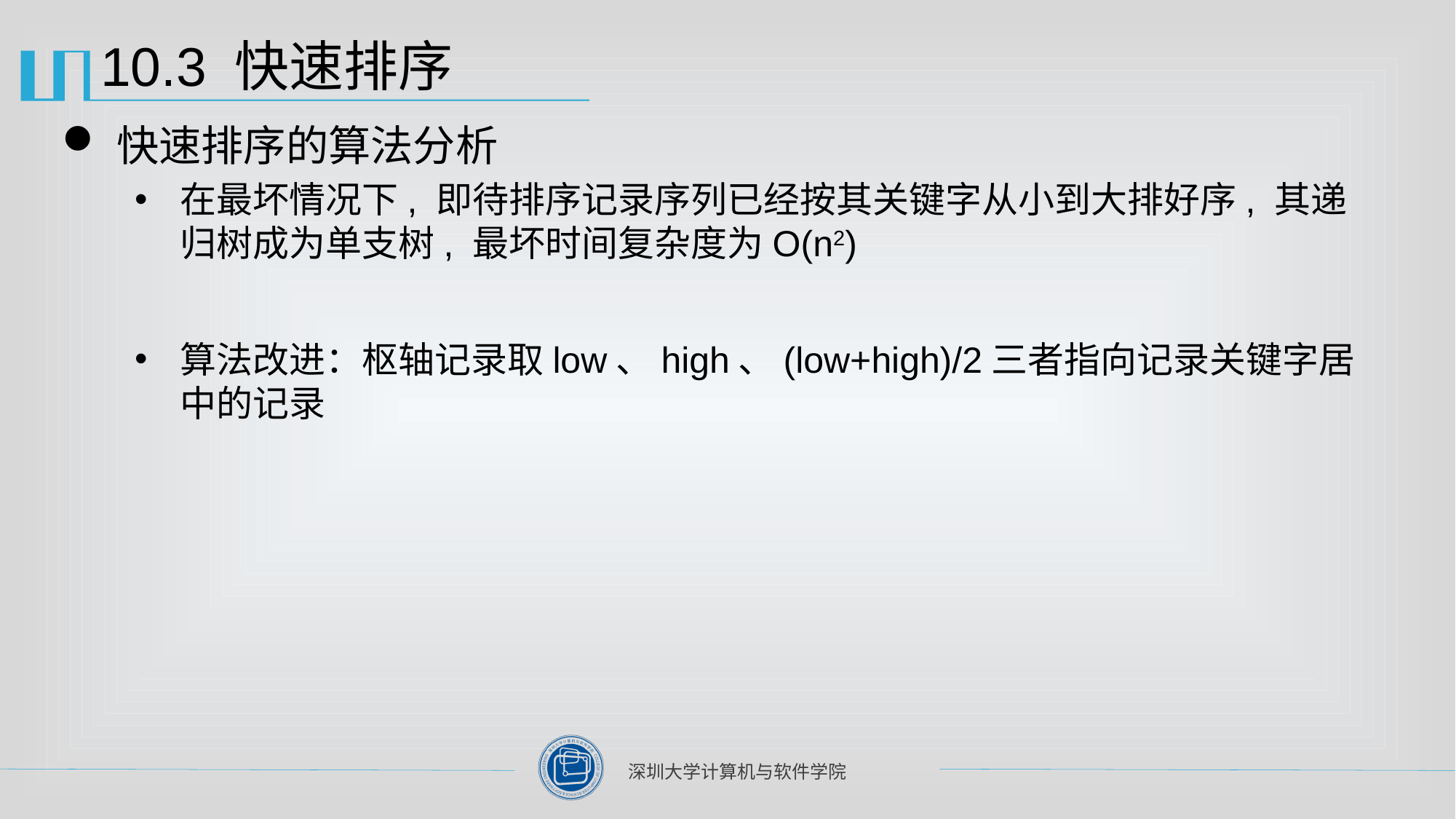

# 10.3 快速排序
快速排序的算法分析
在最坏情况下, 即待排序记录序列已经按其关键字从小到大排好序, 其递归树成为单支树, 最坏时间复杂度为O(n2)

算法改进：枢轴记录取low、high、(low+high)/2三者指向记录关键字居中的记录

43